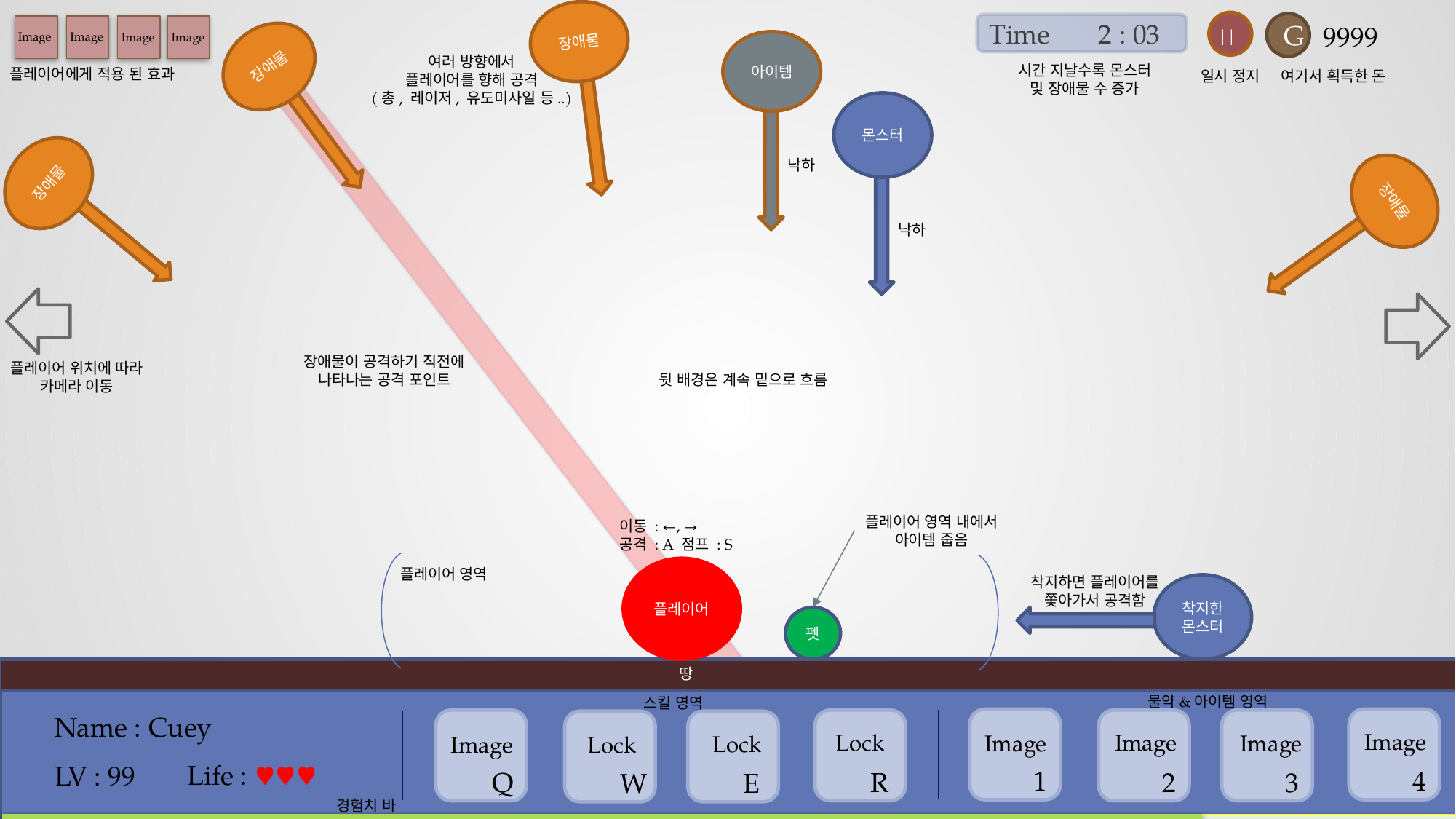

장애물

G
Time	2 : 03
9999

| |

Image
Image
Image
Image
장애물
아이템
여러 방향에서
플레이어를 향해 공격
(총, 레이저, 유도미사일 등..)
시간 지날수록 몬스터
및 장애물 수 증가
플레이어에게 적용 된 효과
여기서 획득한 돈
일시 정지

몬스터

장애물
낙하
장애물

낙하

장애물이 공격하기 직전에
나타나는 공격 포인트
플레이어 위치에 따라
카메라 이동
뒷 배경은 계속 밑으로 흐름
플레이어 영역 내에서
아이템 줍음
이동 : ←, →
공격 : A 점프 : S

플레이어
플레이어 영역
착지하면 플레이어를
쫓아가서 공격함
착지한몬스터

펫

땅
물약&아이템 영역
스킬 영역

Name : Cuey

Image
Image
Lock
Image
Image
Lock
Image
Lock
Life : ♥♥♥
LV : 99
1
4
Q
R
2
3
W
E
경험치 바